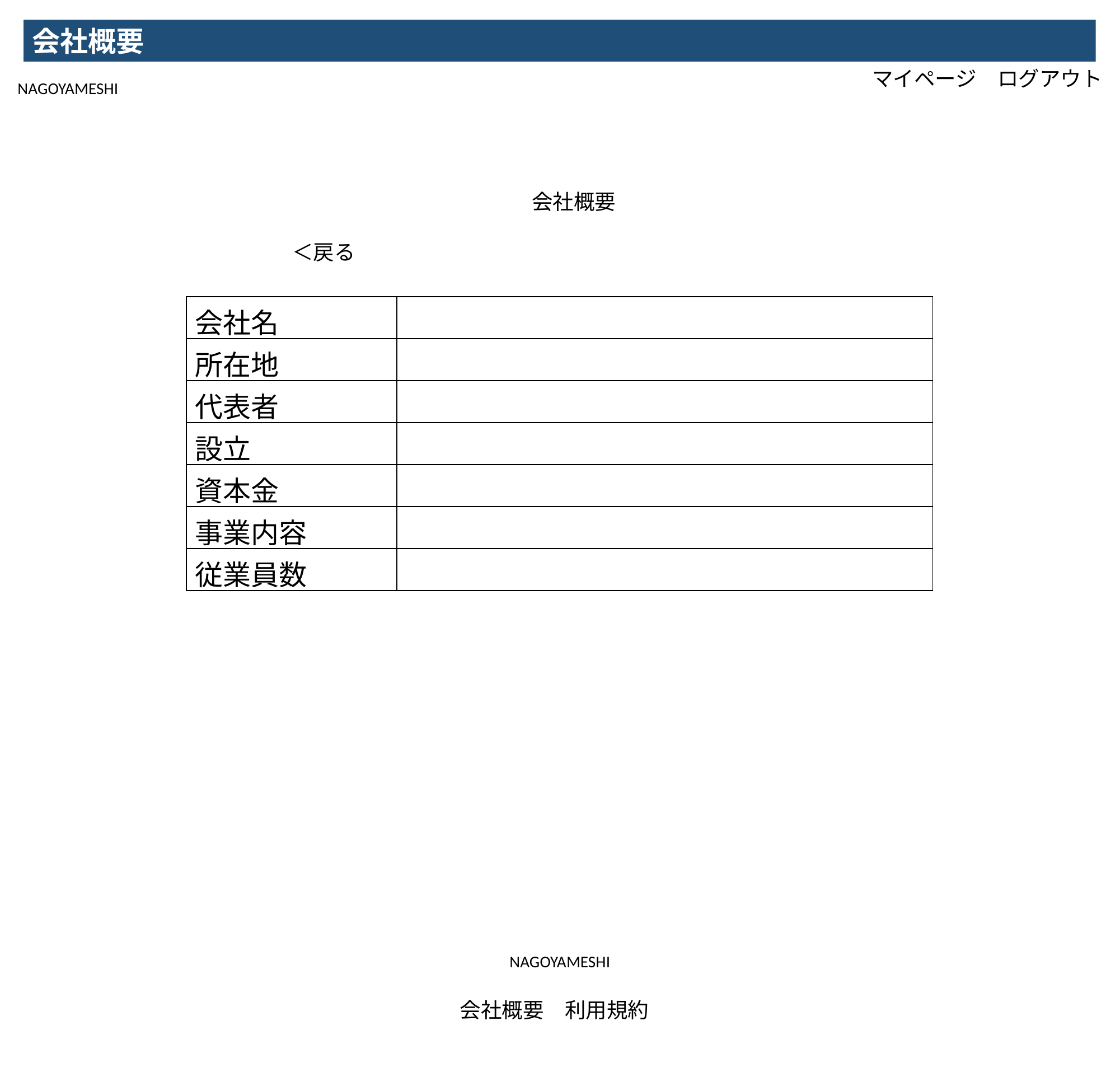

会社概要
マイページ　ログアウト
NAGOYAMESHI
会社概要

＜戻る
| 会社名 |  |
| --- | --- |
| 所在地 |  |
| 代表者 |  |
| 設立 |  |
| 資本金 |  |
| 事業内容 |  |
| 従業員数 |  |
NAGOYAMESHI
会社概要　利用規約